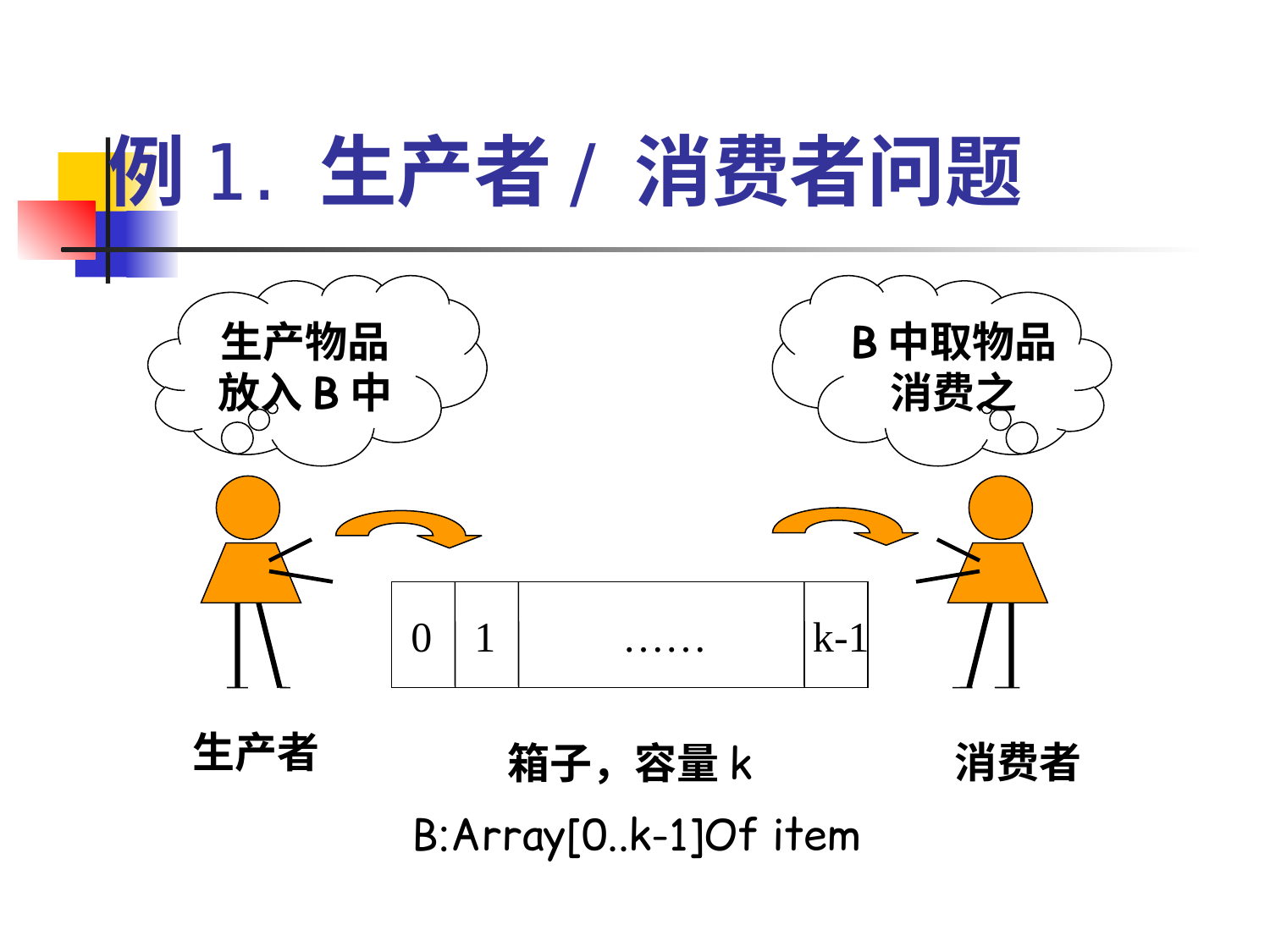

# 例1. 生产者/消费者问题
生产物品
放入B中
B中取物品
消费之

  0    1            ……          k-1

生产者
箱子，容量k
 B:Array[0..k-1]Of item
消费者